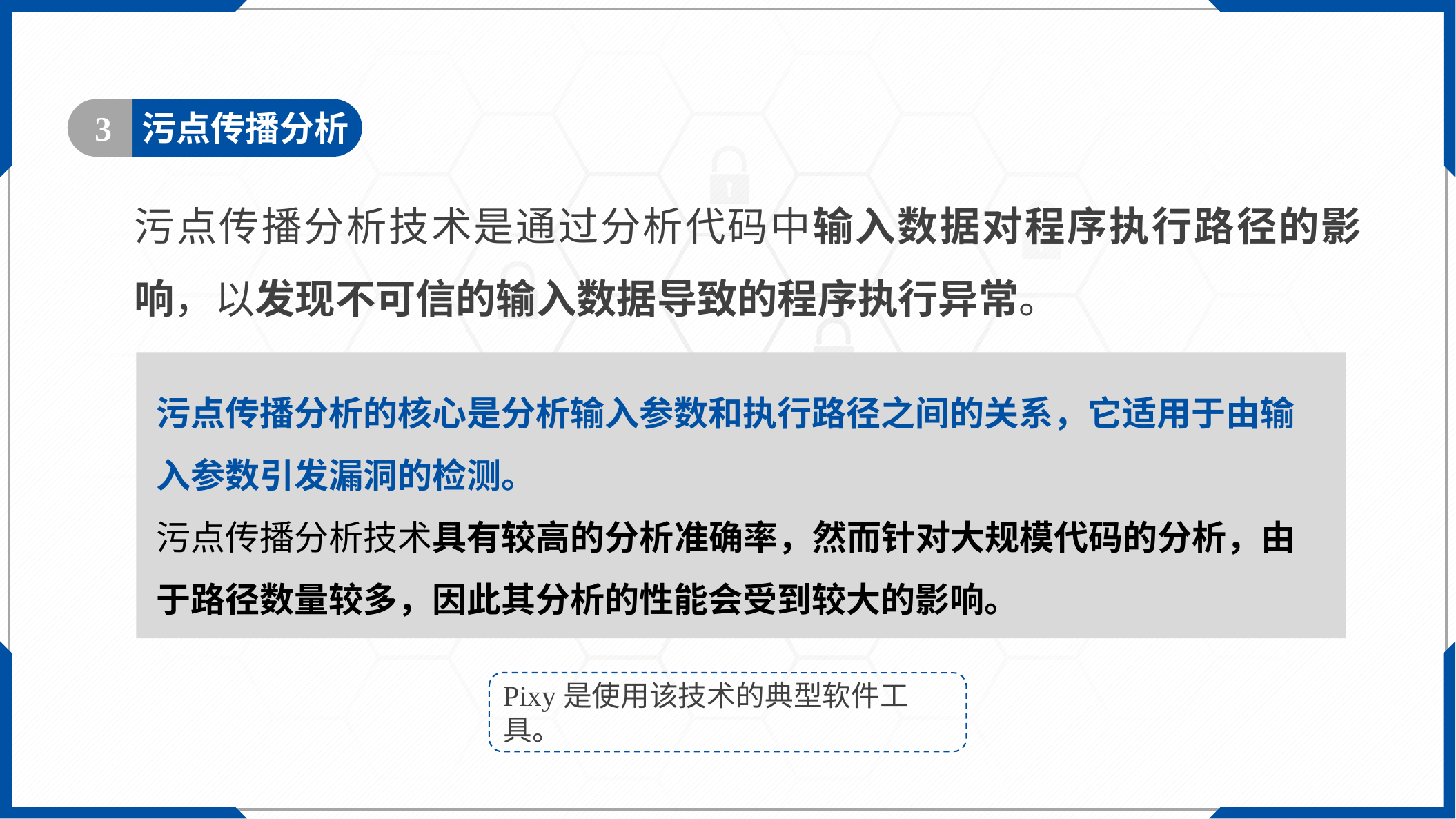

3
污点传播分析
污点传播分析技术是通过分析代码中输入数据对程序执行路径的影响，以发现不可信的输入数据导致的程序执行异常。
污点传播分析的核心是分析输入参数和执行路径之间的关系，它适用于由输入参数引发漏洞的检测。
污点传播分析技术具有较高的分析准确率，然而针对大规模代码的分析，由于路径数量较多，因此其分析的性能会受到较大的影响。
污点数据为需要进行标记分析的输入数据，污点传播首先对污点数据进行标记，并静态跟踪程序代码中污点数据的传播路径，发现使用污点数据的不安全执行路径，进而分析出由于非法数据的使用而引发的输入异常类漏洞。
Pixy是使用该技术的典型软件工具。